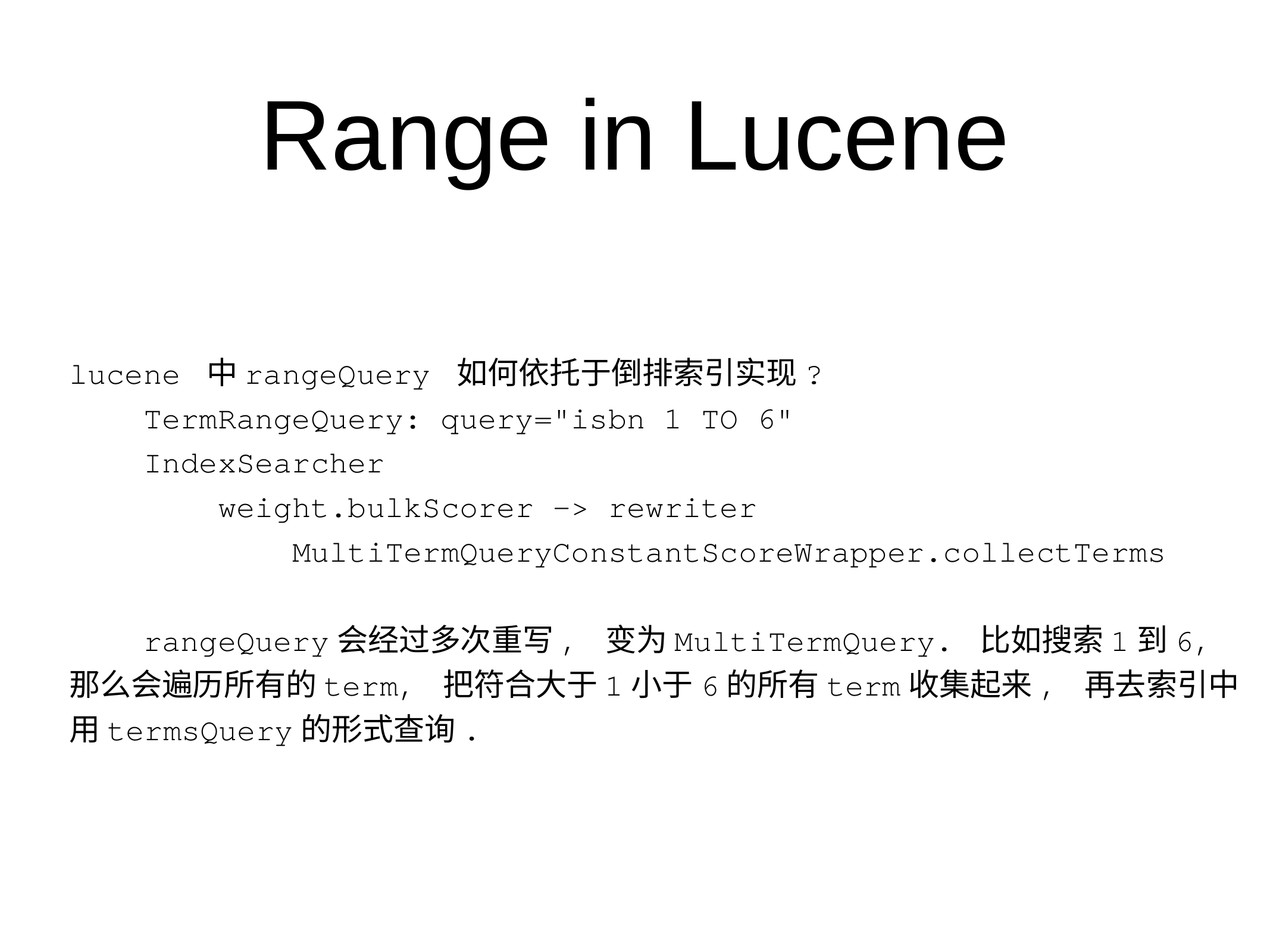

# Range in Lucene
lucene 中rangeQuery 如何依托于倒排索引实现?
    TermRangeQuery: query="isbn 1 TO 6"
    IndexSearcher
        weight.bulkScorer -> rewriter
            MultiTermQueryConstantScoreWrapper.collectTerms

    rangeQuery会经过多次重写, 变为MultiTermQuery. 比如搜索1到6,
那么会遍历所有的term, 把符合大于1小于6的所有term收集起来, 再去索引中
用termsQuery的形式查询.